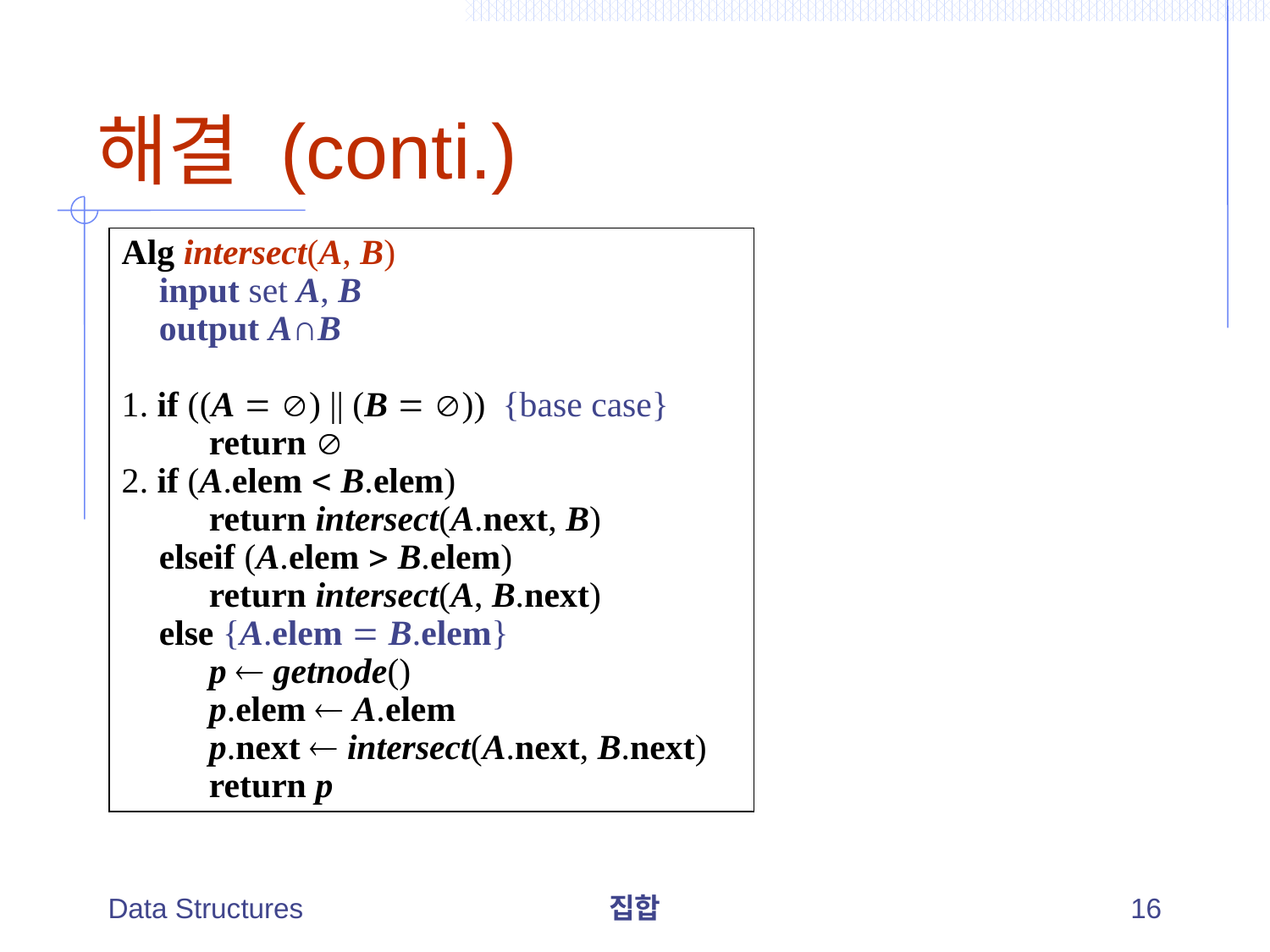

해결 (conti.)
Alg intersect(A, B)
	input set A, B
	output A∩B

1. if ((A = ∅) || (B = ∅))	{base case}
		return ∅
2. if (A.elem < B.elem)
		return intersect(A.next, B)
	elseif (A.elem > B.elem)
		return intersect(A, B.next)
	else {A.elem = B.elem}
		p ← getnode()
		p.elem ← A.elem
		p.next ← intersect(A.next, B.next)
		return p
Data Structures
집합
16